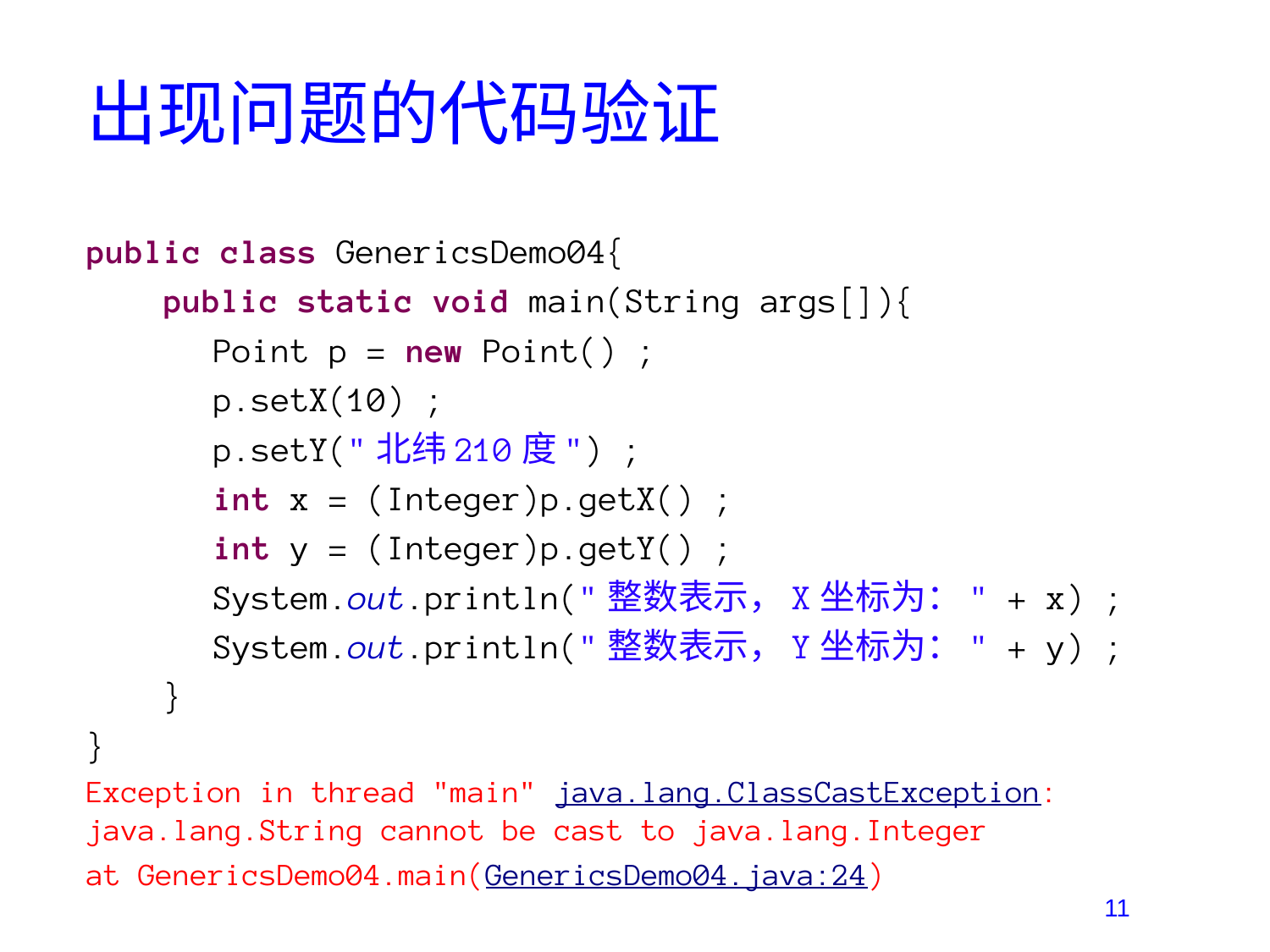

# 出现问题的代码验证
public class GenericsDemo04{
    public static void main(String args[]){
	Point p = new Point() ;
	p.setX(10) ;
	p.setY("北纬210度") ;
	int x = (Integer)p.getX() ;
	int y = (Integer)p.getY() ;
	System.out.println("整数表示，X坐标为：" + x) ;
	System.out.println("整数表示，Y坐标为：" + y) ;
    }
}
Exception in thread "main" java.lang.ClassCastException: java.lang.String cannot be cast to java.lang.Integer
at GenericsDemo04.main(GenericsDemo04.java:24)

11